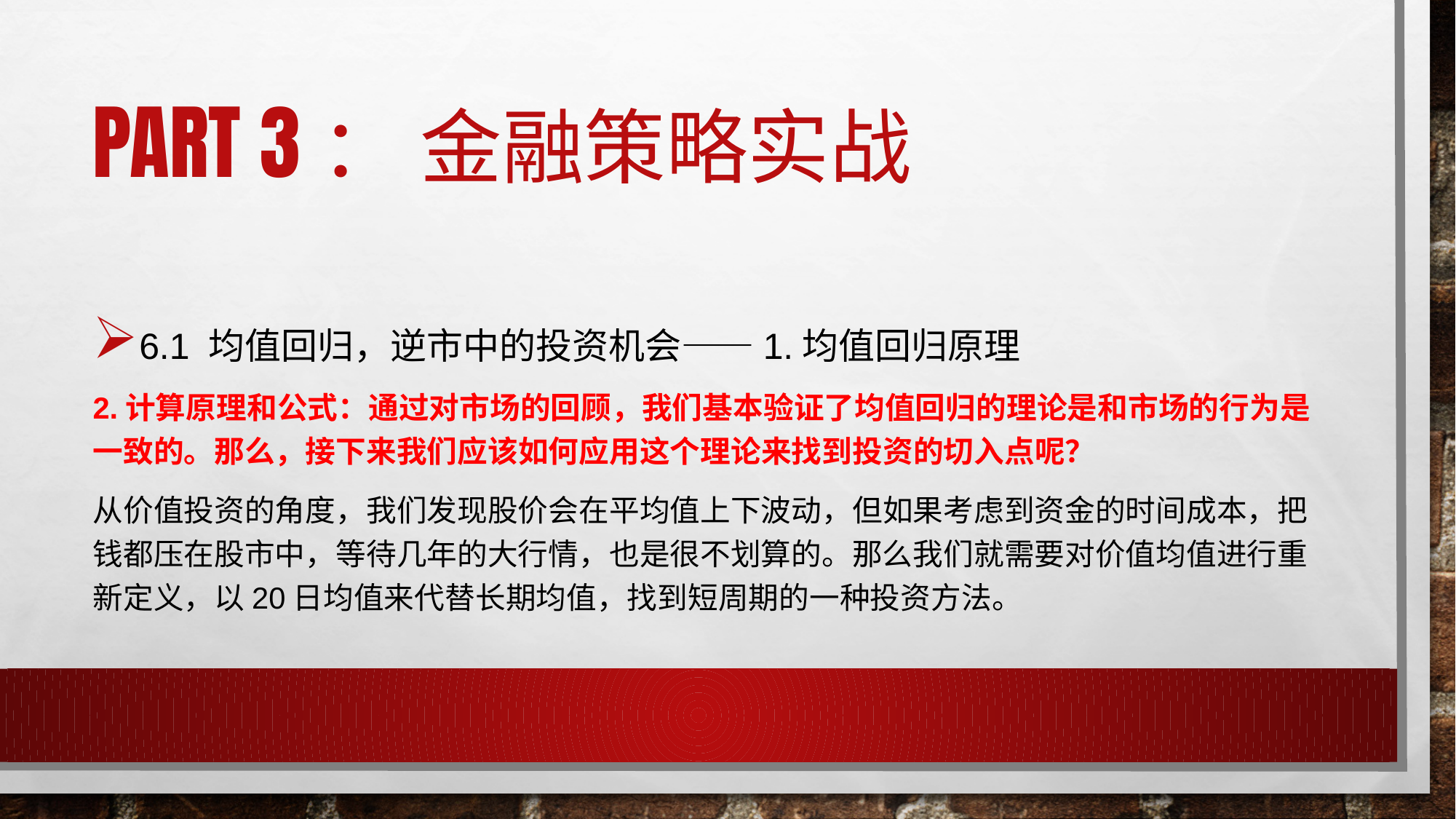

# Part 3： 金融策略实战
6.1 均值回归，逆市中的投资机会——1.均值回归原理
2.计算原理和公式：通过对市场的回顾，我们基本验证了均值回归的理论是和市场的行为是一致的。那么，接下来我们应该如何应用这个理论来找到投资的切入点呢？
从价值投资的角度，我们发现股价会在平均值上下波动，但如果考虑到资金的时间成本，把钱都压在股市中，等待几年的大行情，也是很不划算的。那么我们就需要对价值均值进行重新定义，以20日均值来代替长期均值，找到短周期的一种投资方法。